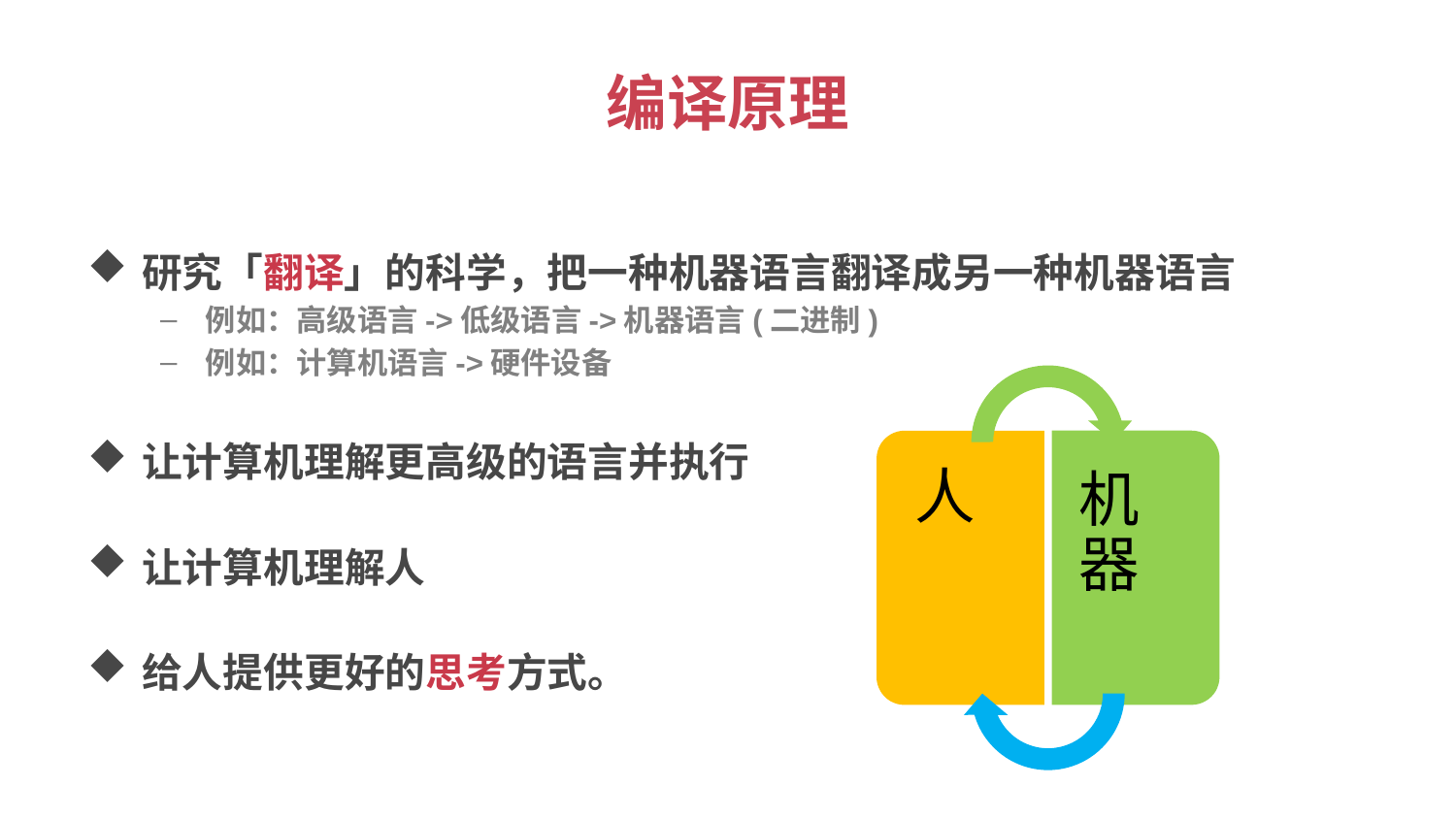

# 编译原理
研究「翻译」的科学，把一种机器语言翻译成另一种机器语言
例如：高级语言->低级语言->机器语言(二进制)
例如：计算机语言->硬件设备
让计算机理解更高级的语言并执行
让计算机理解人
给人提供更好的思考方式。

人
机器